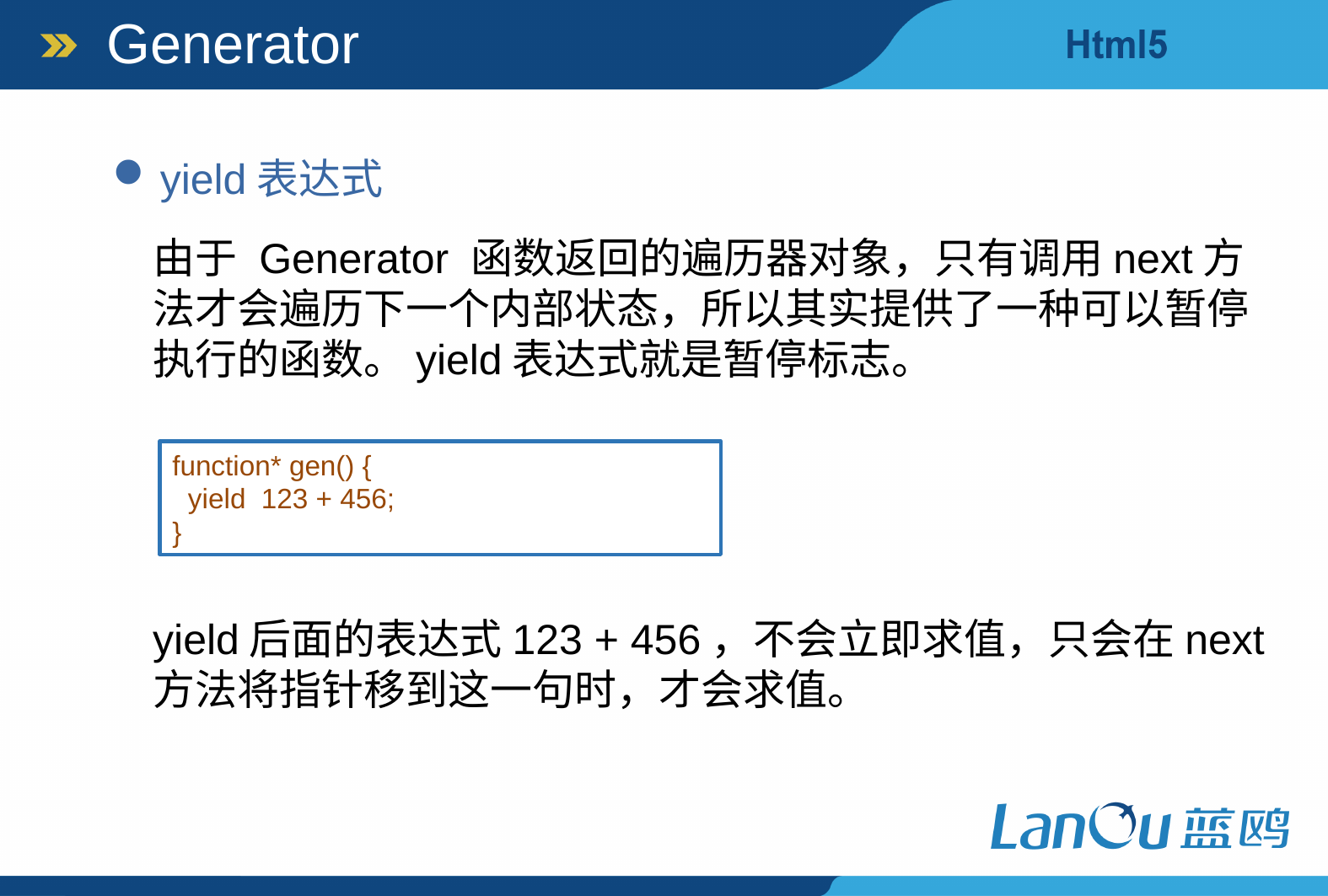

Generator
yield表达式
由于 Generator 函数返回的遍历器对象，只有调用next方法才会遍历下一个内部状态，所以其实提供了一种可以暂停执行的函数。yield表达式就是暂停标志。
function* gen() {
  yield  123 + 456;
}
yield后面的表达式123 + 456，不会立即求值，只会在next方法将指针移到这一句时，才会求值。